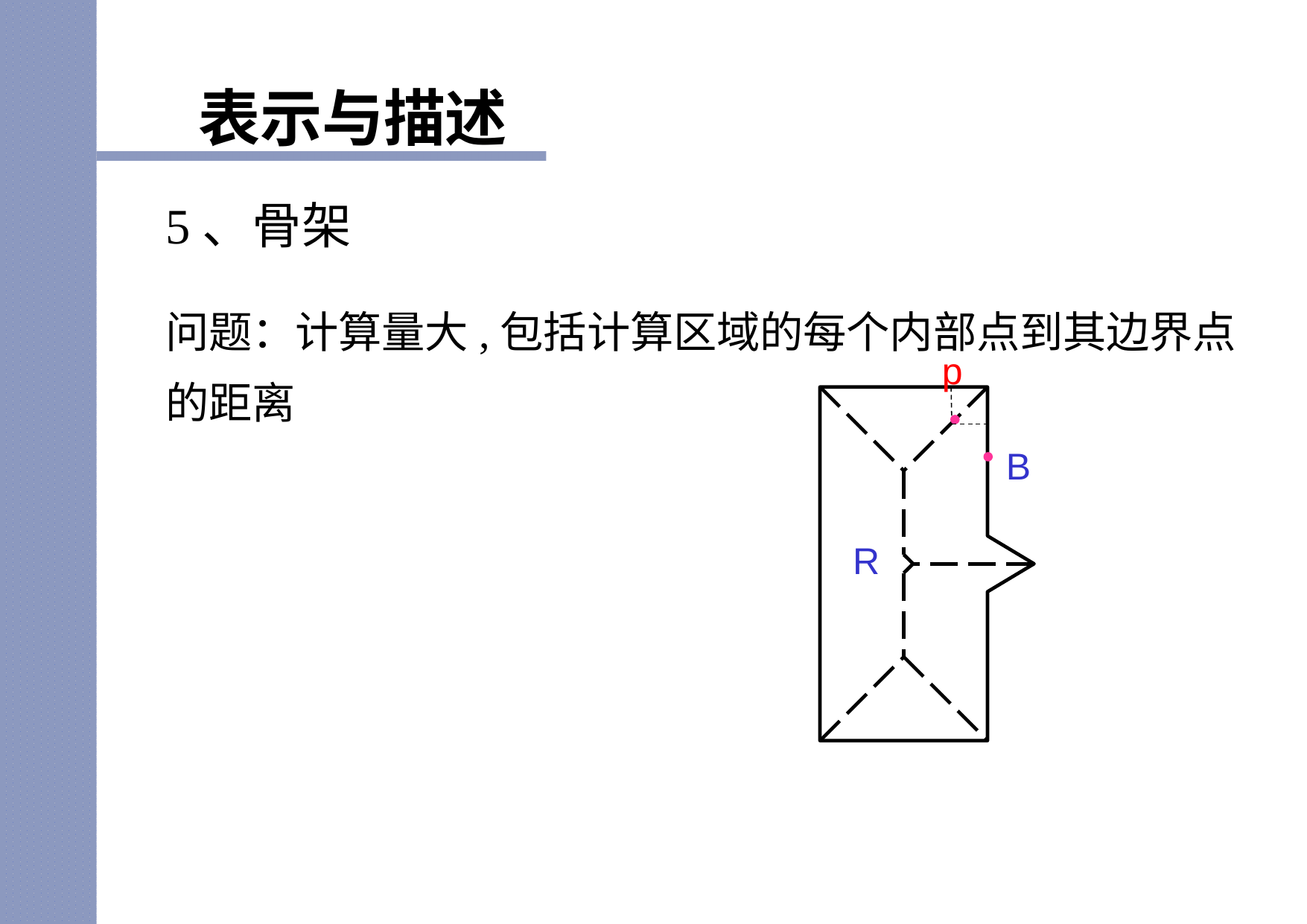

# 表示与描述
5、骨架
问题：计算量大,包括计算区域的每个内部点到其边界点的距离
p

B

R